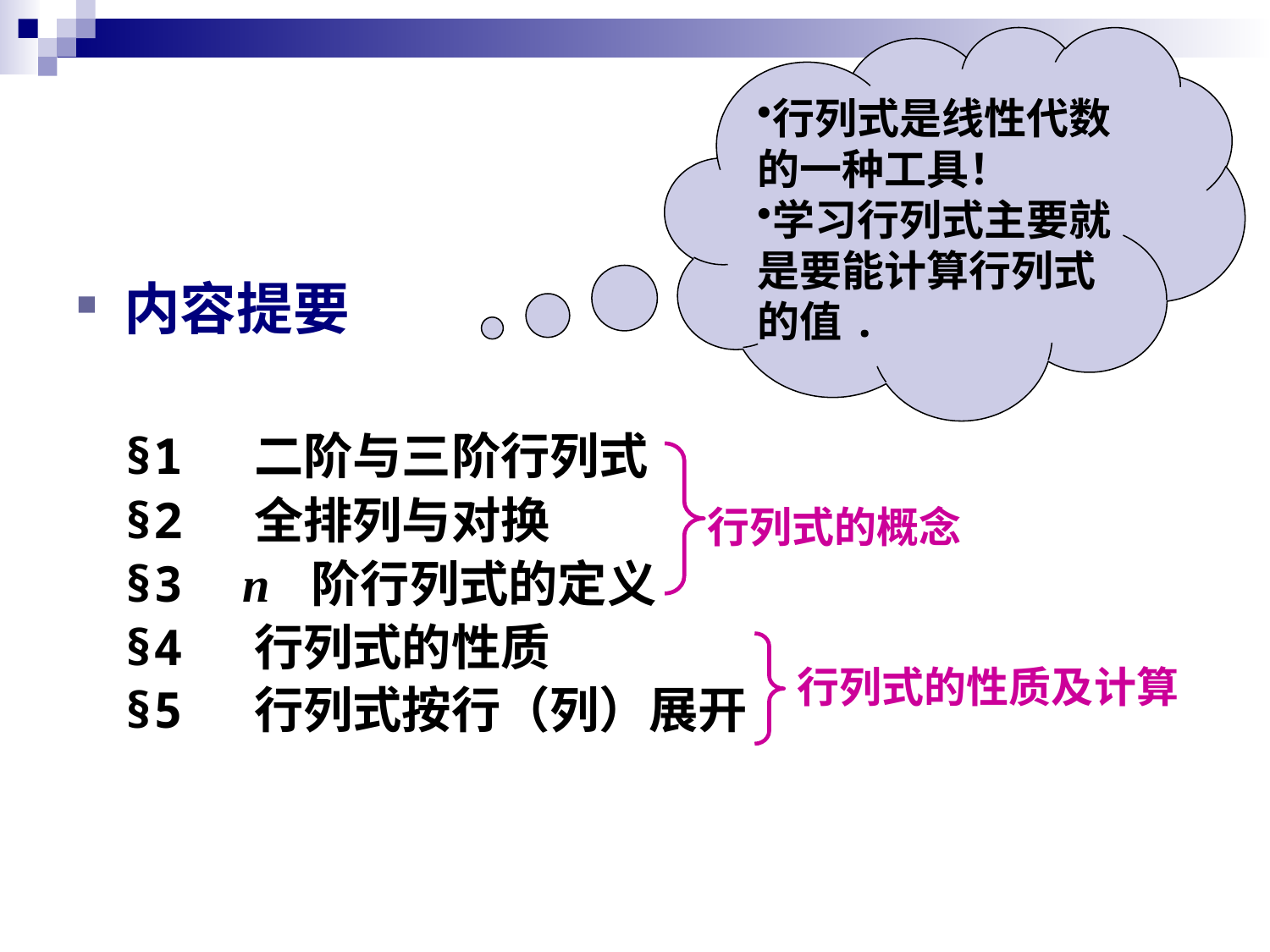

行列式是线性代数的一种工具！
学习行列式主要就是要能计算行列式的值.
内容提要

	§1  二阶与三阶行列式
	§2  全排列与对换
	§3  n 阶行列式的定义
	§4  行列式的性质
	§5  行列式按行（列）展开

行列式的概念.

行列式的性质及计算.